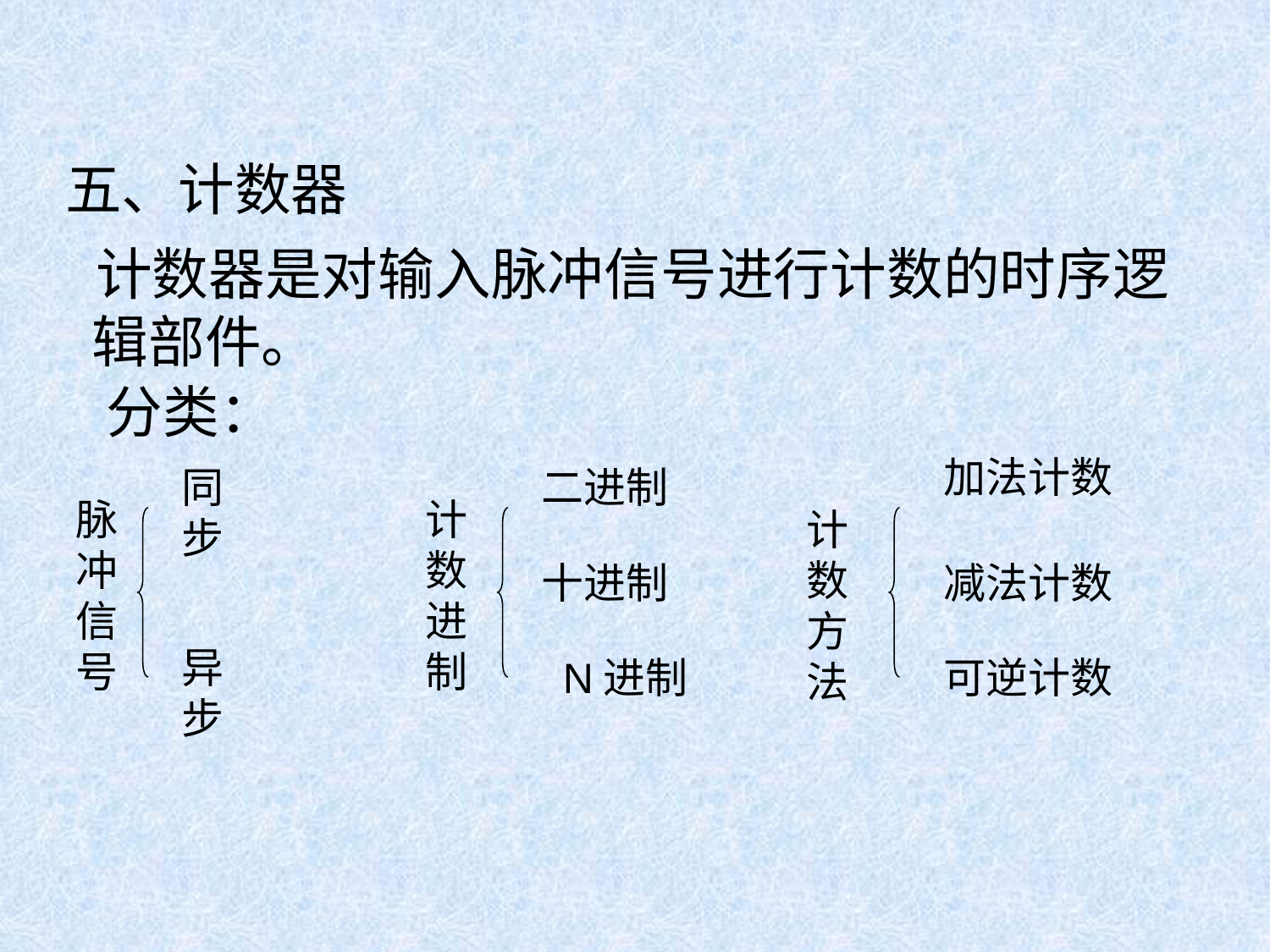

五、计数器
   计数器是对输入脉冲信号进行计数的时序逻辑部件。
   分类：

加法计数
同步
二进制
脉冲信号
计数进制
计数方法

十进制
减法计数
异步
N进制
可逆计数